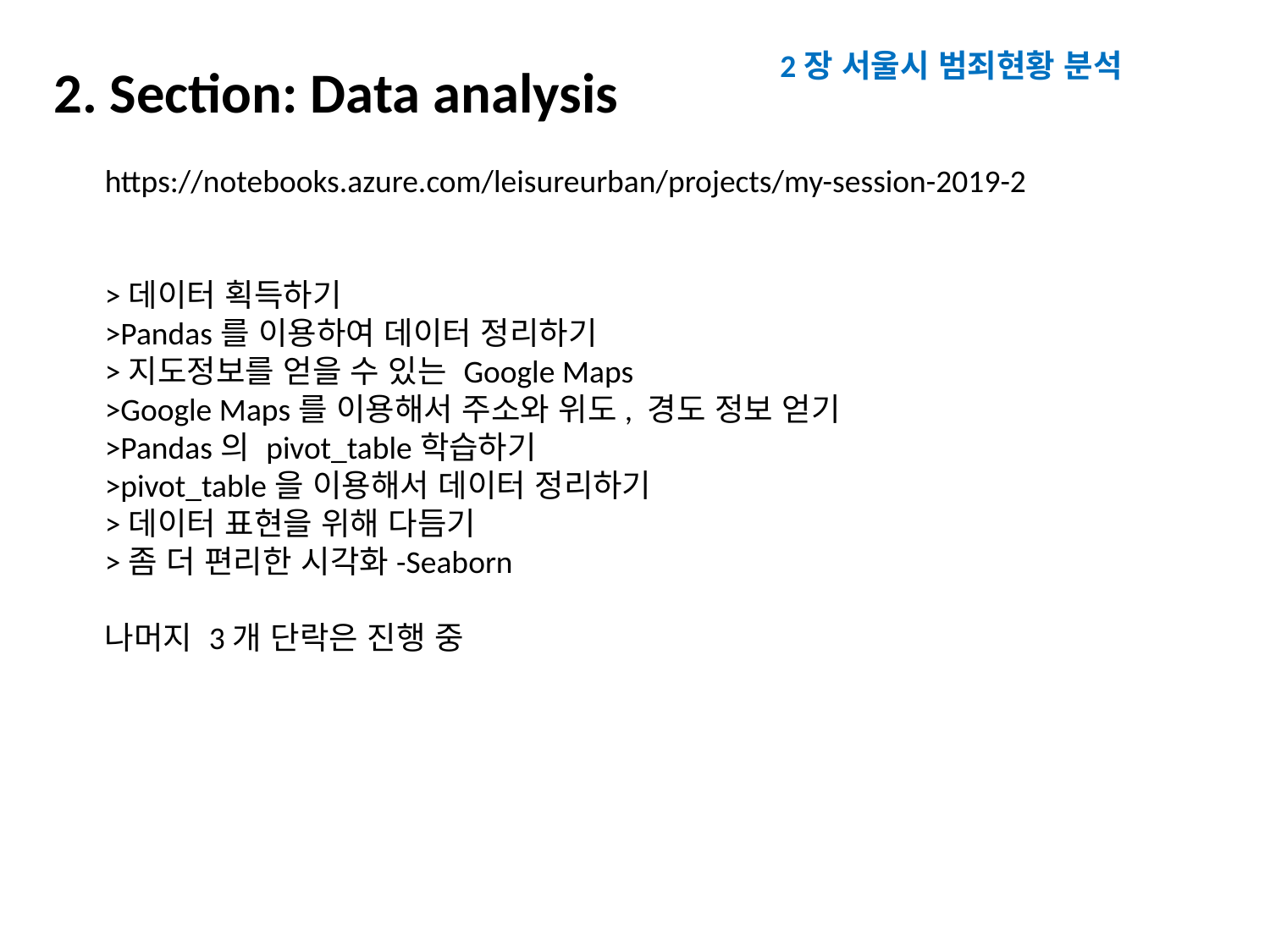

2장 서울시 범죄현황 분석
2. Section: Data analysis
https://notebooks.azure.com/leisureurban/projects/my-session-2019-2
>데이터 획득하기
>Pandas를 이용하여 데이터 정리하기
>지도정보를 얻을 수 있는 Google Maps
>Google Maps를 이용해서 주소와 위도, 경도 정보 얻기
>Pandas의 pivot_table학습하기
>pivot_table을 이용해서 데이터 정리하기
>데이터 표현을 위해 다듬기
>좀 더 편리한 시각화-Seaborn

나머지 3개 단락은 진행 중